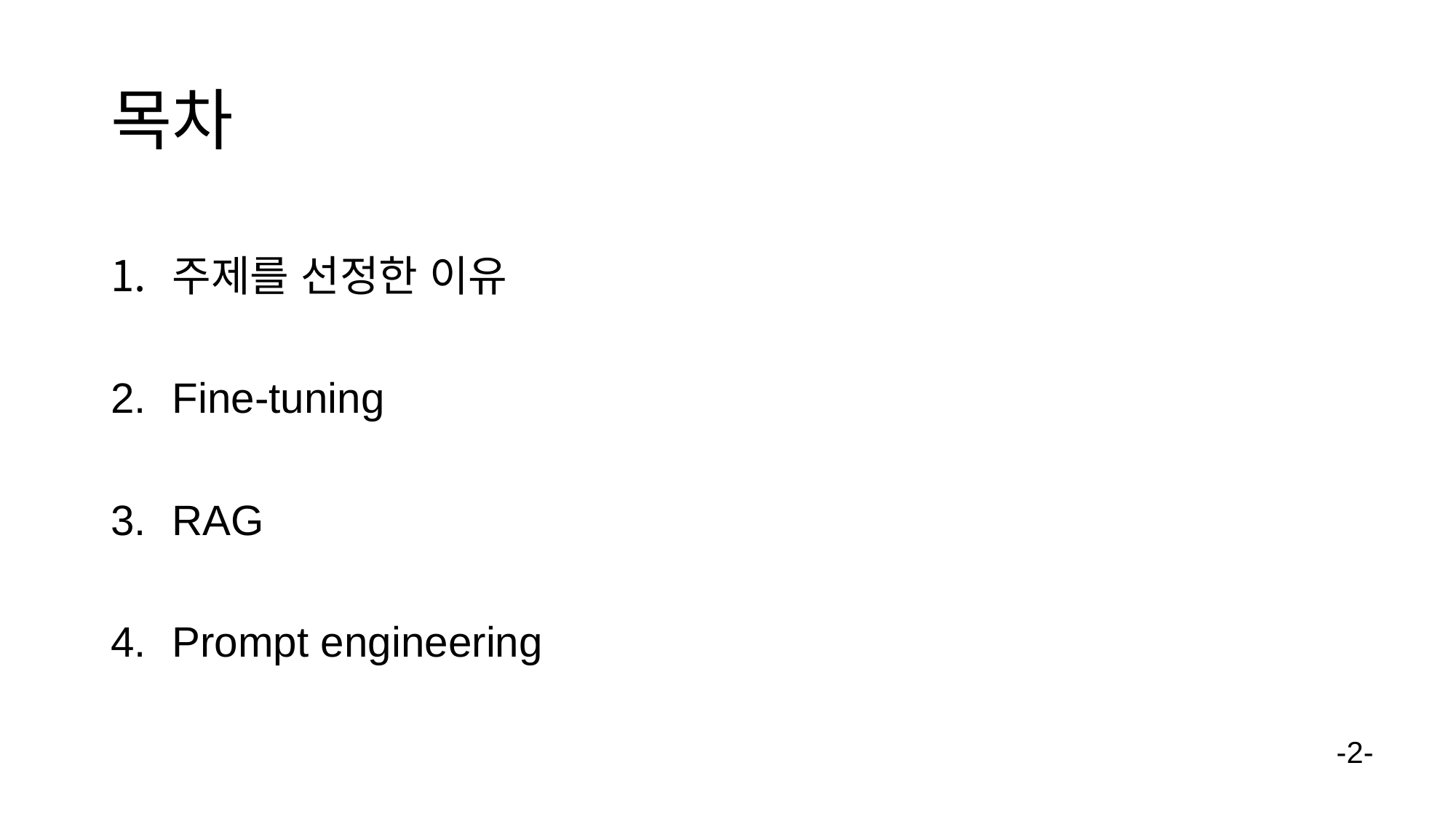

# 목차
주제를 선정한 이유

Fine-tuning

RAG

Prompt engineering
-2-